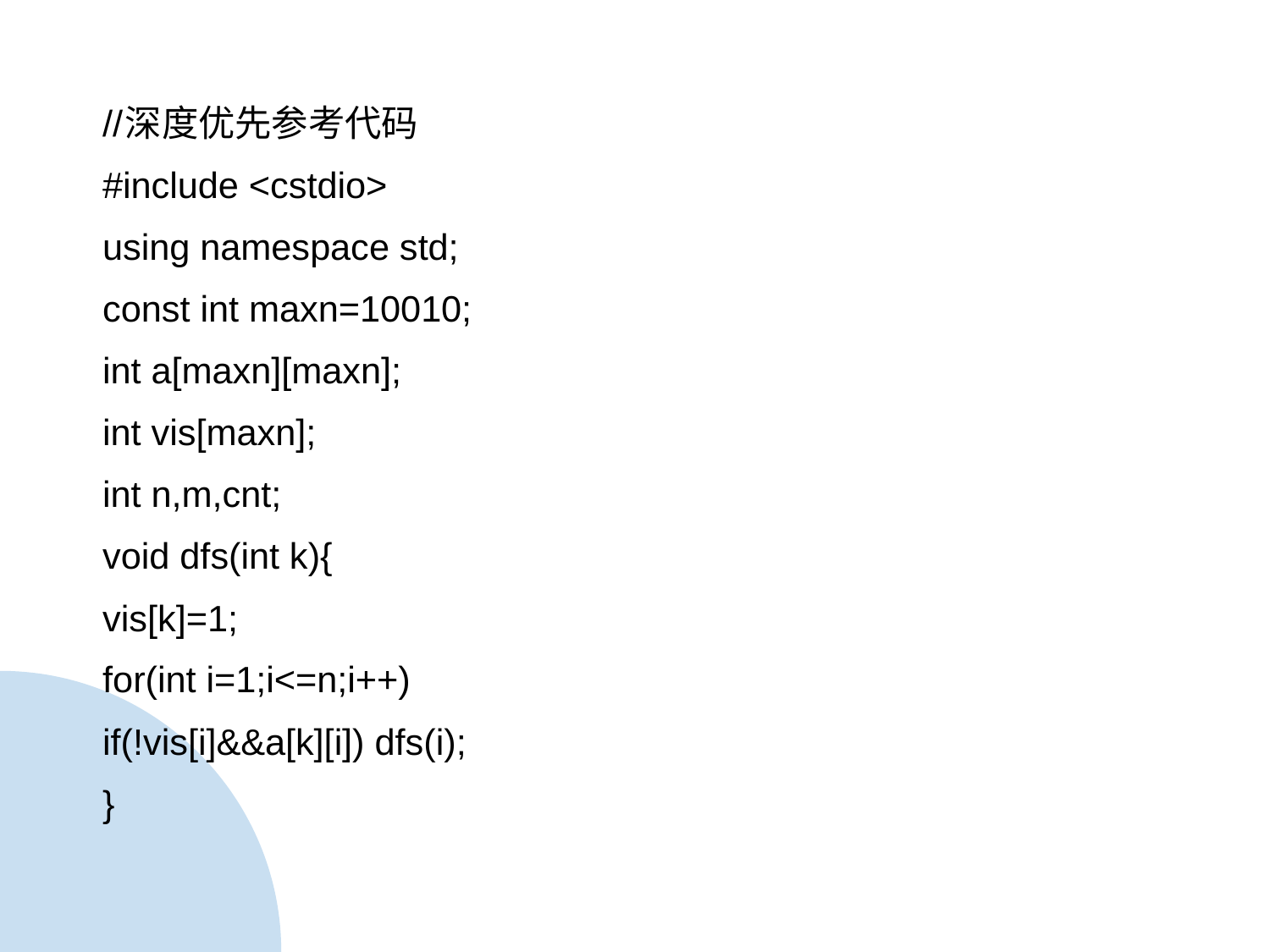

//深度优先参考代码
#include <cstdio>
using namespace std;
const int maxn=10010;
int a[maxn][maxn];
int vis[maxn];
int n,m,cnt;
void dfs(int k){
	vis[k]=1;
	for(int i=1;i<=n;i++)
		if(!vis[i]&&a[k][i]) dfs(i);
}